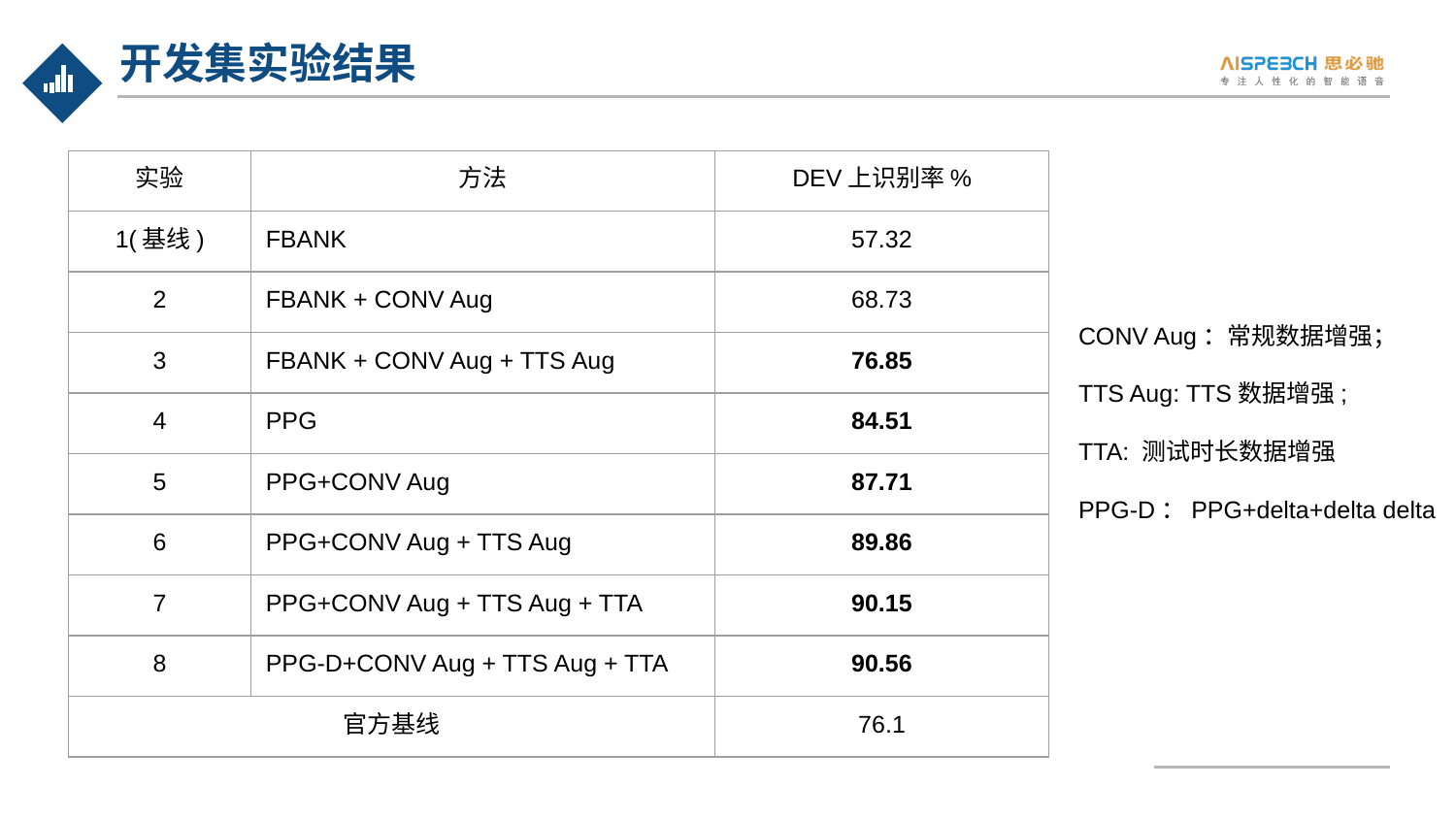

开发集实验结果
| 实验 | 方法 | DEV上识别率% |
| --- | --- | --- |
| 1(基线) | FBANK | 57.32 |
| 2 | FBANK + CONV Aug | 68.73 |
| 3 | FBANK + CONV Aug + TTS Aug | 76.85 |
| 4 | PPG | 84.51 |
| 5 | PPG+CONV Aug | 87.71 |
| 6 | PPG+CONV Aug + TTS Aug | 89.86 |
| 7 | PPG+CONV Aug + TTS Aug + TTA | 90.15 |
| 8 | PPG-D+CONV Aug + TTS Aug + TTA | 90.56 |
| 官方基线 |  | 76.1 |

CONV Aug：常规数据增强；

TTS Aug: TTS数据增强;

TTA: 测试时长数据增强

PPG-D：PPG+delta+delta delta